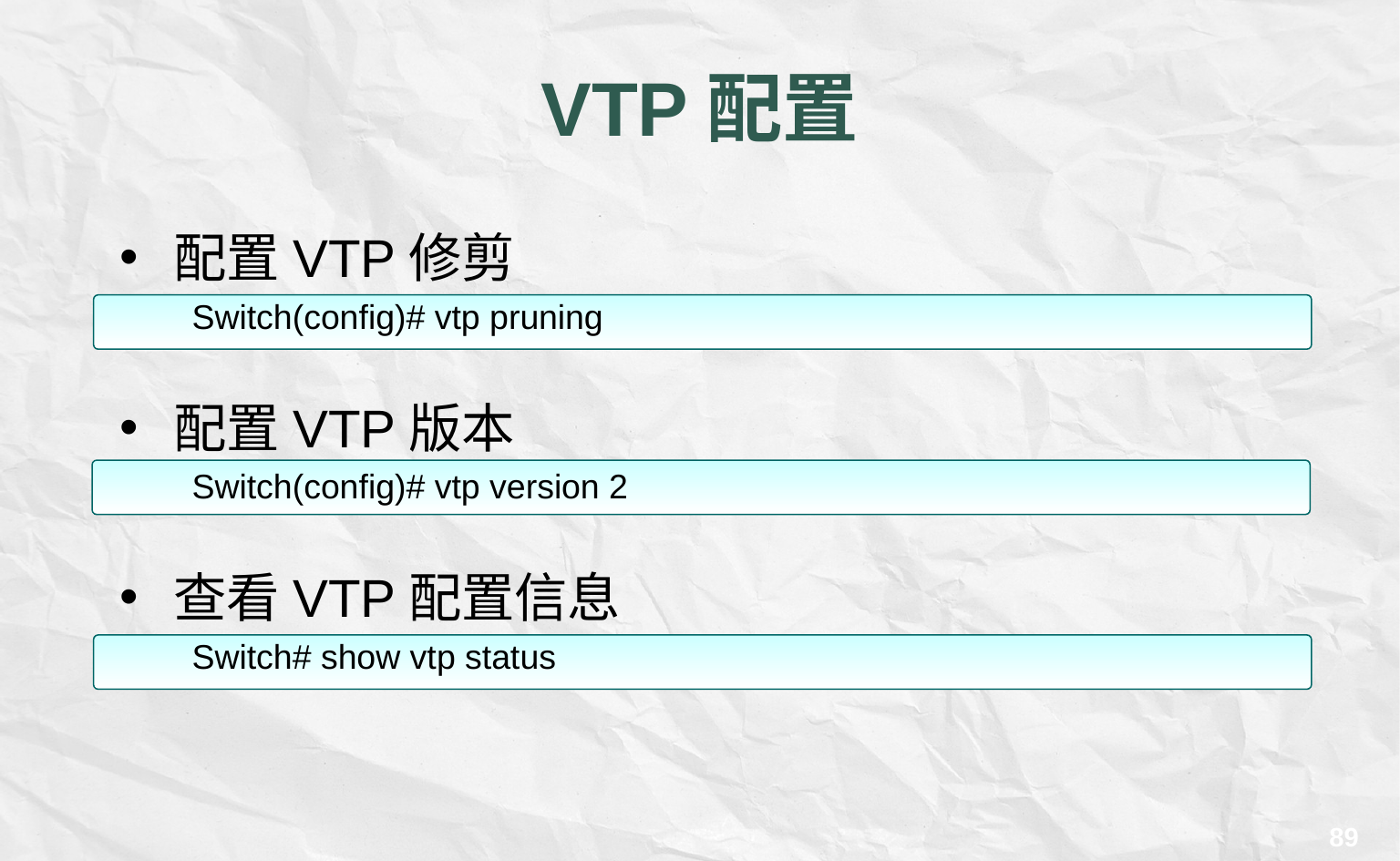

VTP配置
配置VTP修剪
Switch(config)# vtp pruning

配置VTP版本
Switch(config)# vtp version 2

查看VTP配置信息
Switch# show vtp status

89
89